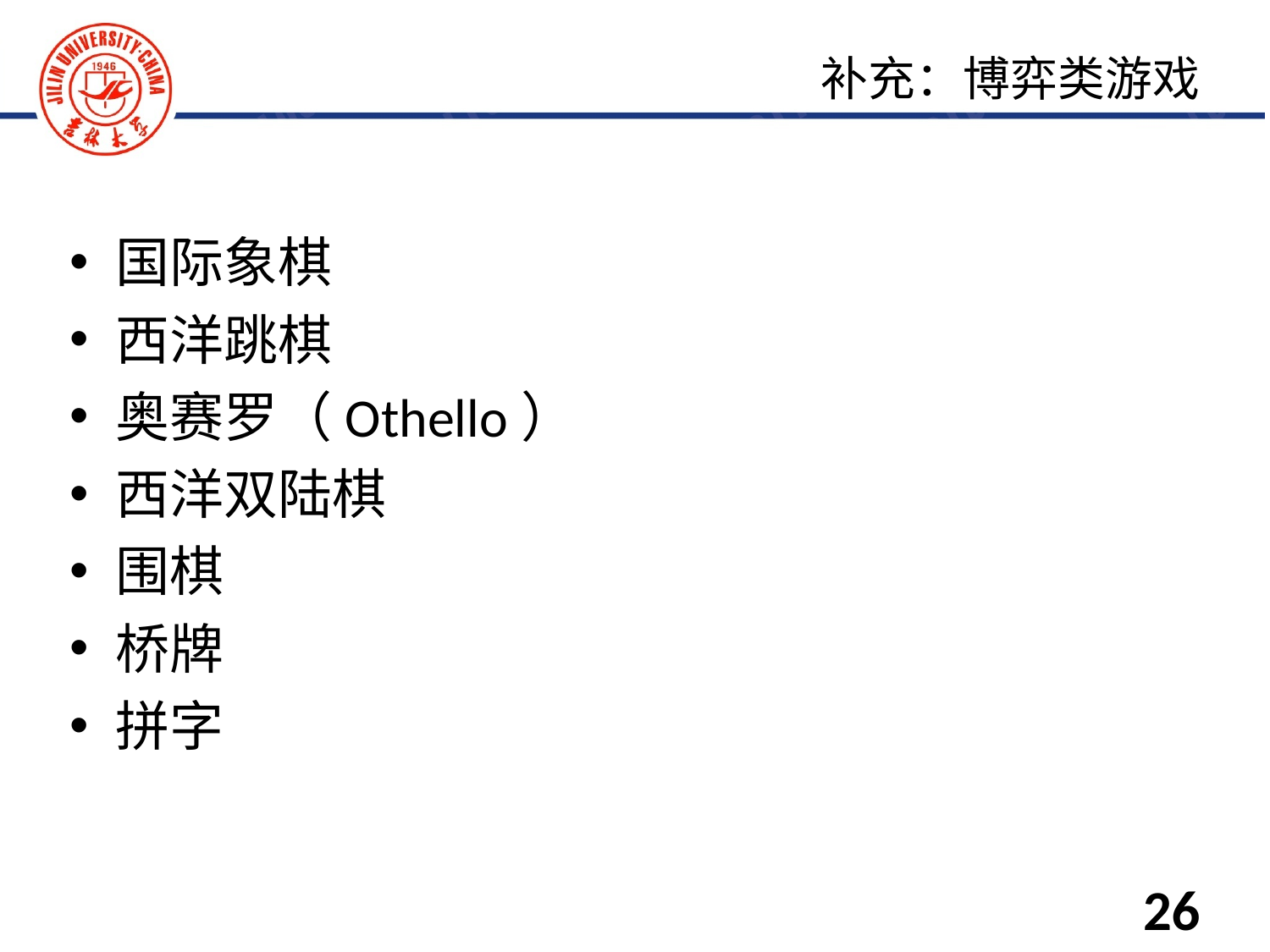

国际象棋
西洋跳棋
奥赛罗（Othello）
西洋双陆棋
围棋
桥牌
拼字
补充：博弈类游戏
26